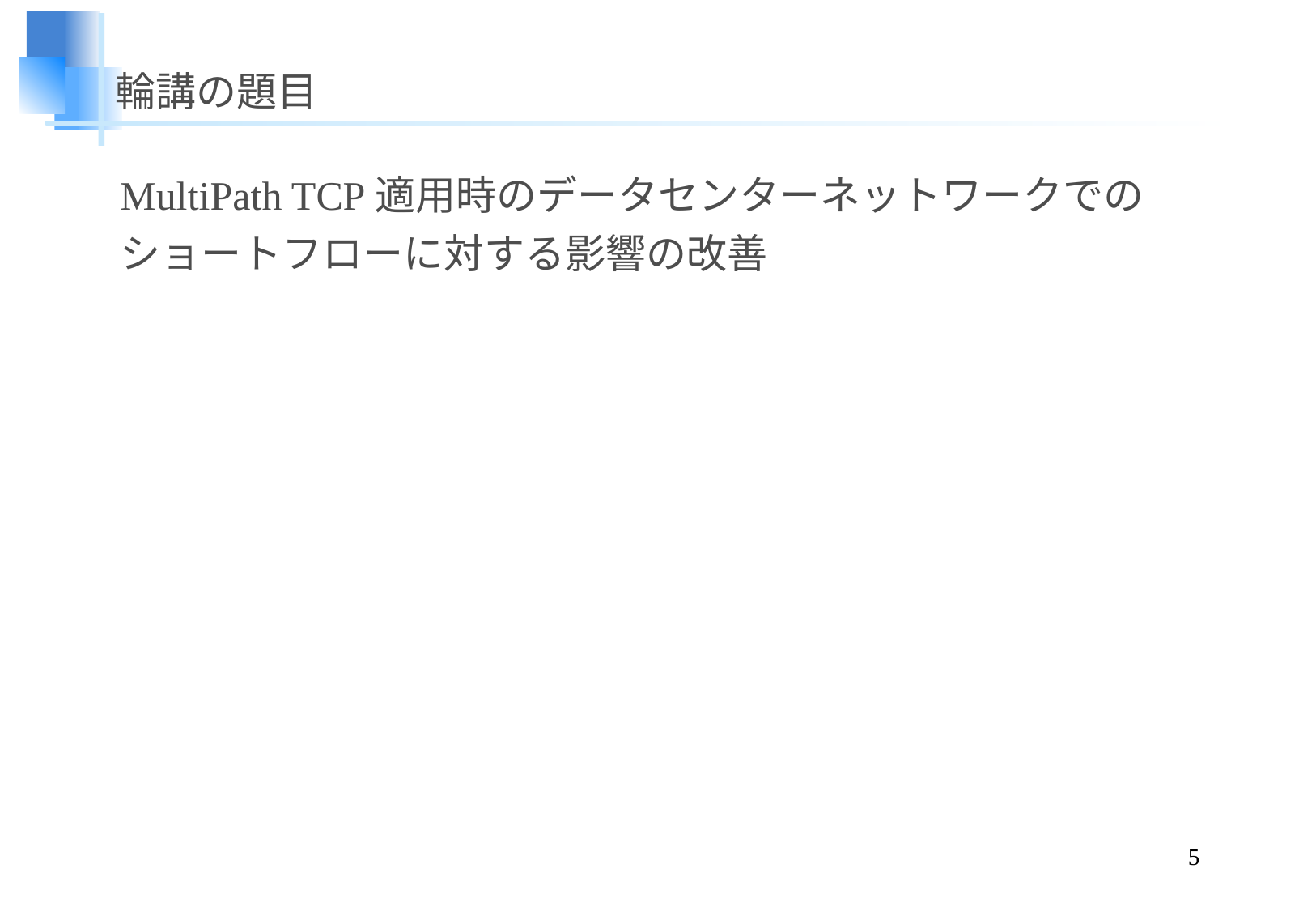

# 輪講の題目
MultiPath TCP適用時のデータセンターネットワークでのショートフローに対する影響の改善
5